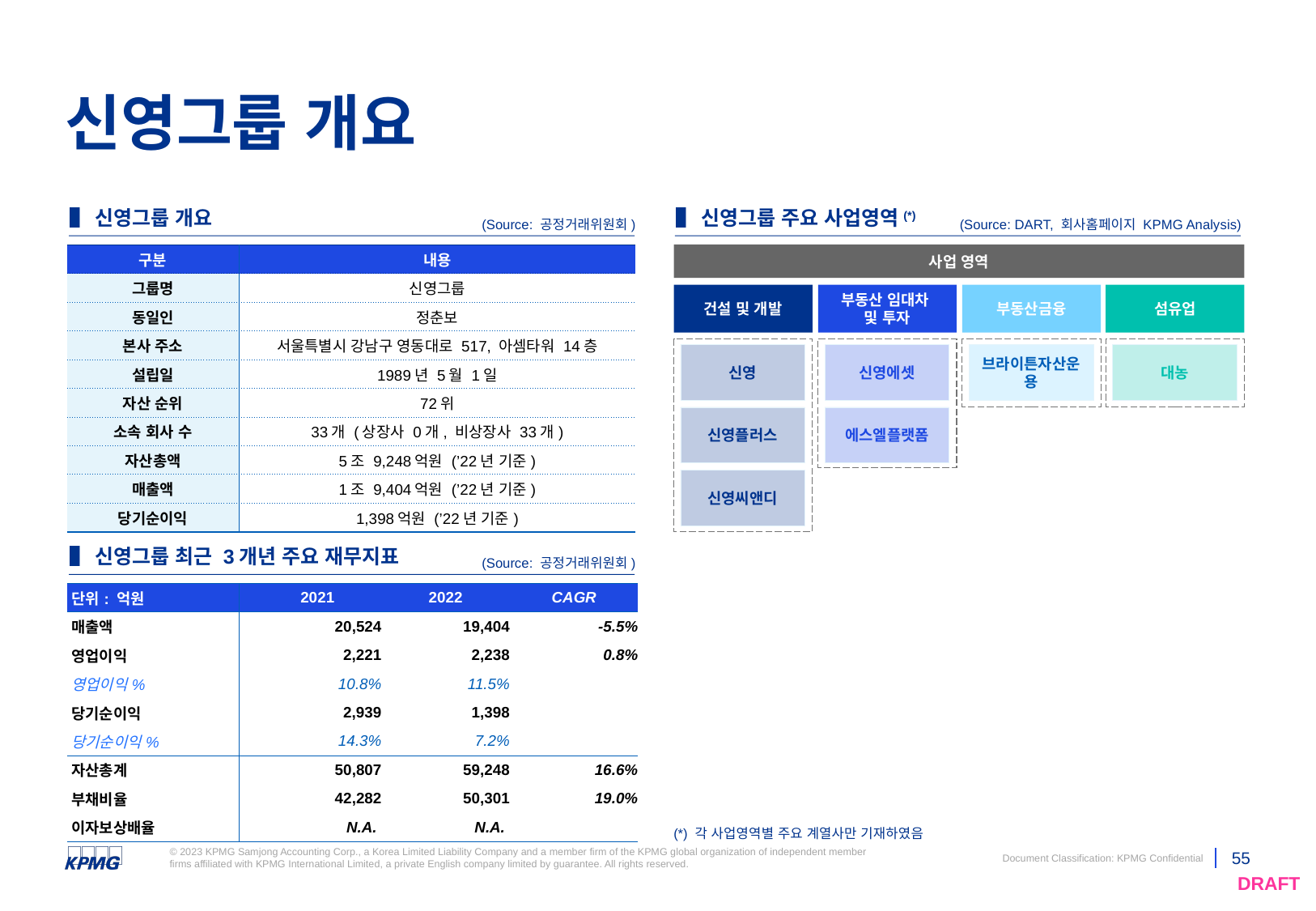

# 신영그룹 개요
▌신영그룹 개요

▌신영그룹 주요 사업영역(*)

(Source: 공정거래위원회)
(Source: DART, 회사홈페이지 KPMG Analysis)
사업 영역
| 구분 | 내용 |
| --- | --- |
| 그룹명 | 신영그룹 |
| 동일인 | 정춘보 |
| 본사 주소 | 서울특별시 강남구 영동대로 517, 아셈타워 14층 |
| 설립일 | 1989년 5월 1일 |
| 자산 순위 | 72위 |
| 소속 회사 수 | 33개 (상장사 0개, 비상장사 33개) |
| 자산총액 | 5조 9,248억원 (’22년 기준) |
| 매출액 | 1조 9,404억원 (’22년 기준) |
| 당기순이익 | 1,398억원 (’22년 기준) |
건설 및 개발
부동산 임대차
및 투자
부동산금융
섬유업

신영
신영에셋
브라이튼자산운용
대농
신영플러스
에스엘플랫폼
신영씨앤디
▌신영그룹 최근 3개년 주요 재무지표

(Source: 공정거래위원회)
| 단위: 억원 |  | 2021 | 2022 | CAGR |
| --- | --- | --- | --- | --- |
| 매출액 |  | 20,524 | 19,404 | -5.5% |
| 영업이익 |  | 2,221 | 2,238 | 0.8% |
| 영업이익% |  | 10.8% | 11.5% |  |
| 당기순이익 |  | 2,939 | 1,398 |  |
| 당기순이익% |  | 14.3% | 7.2% |  |
| 자산총계 |  | 50,807 | 59,248 | 16.6% |
| 부채비율 |  | 42,282 | 50,301 | 19.0% |
| 이자보상배율 |  | N.A. | N.A. |  |
(*) 각 사업영역별 주요 계열사만 기재하였음

학생 진로 상담/지원,
기업 임직원 EAP(*)
영유아
초등학생/중학생
/고등학생
대학생
성인
근로자